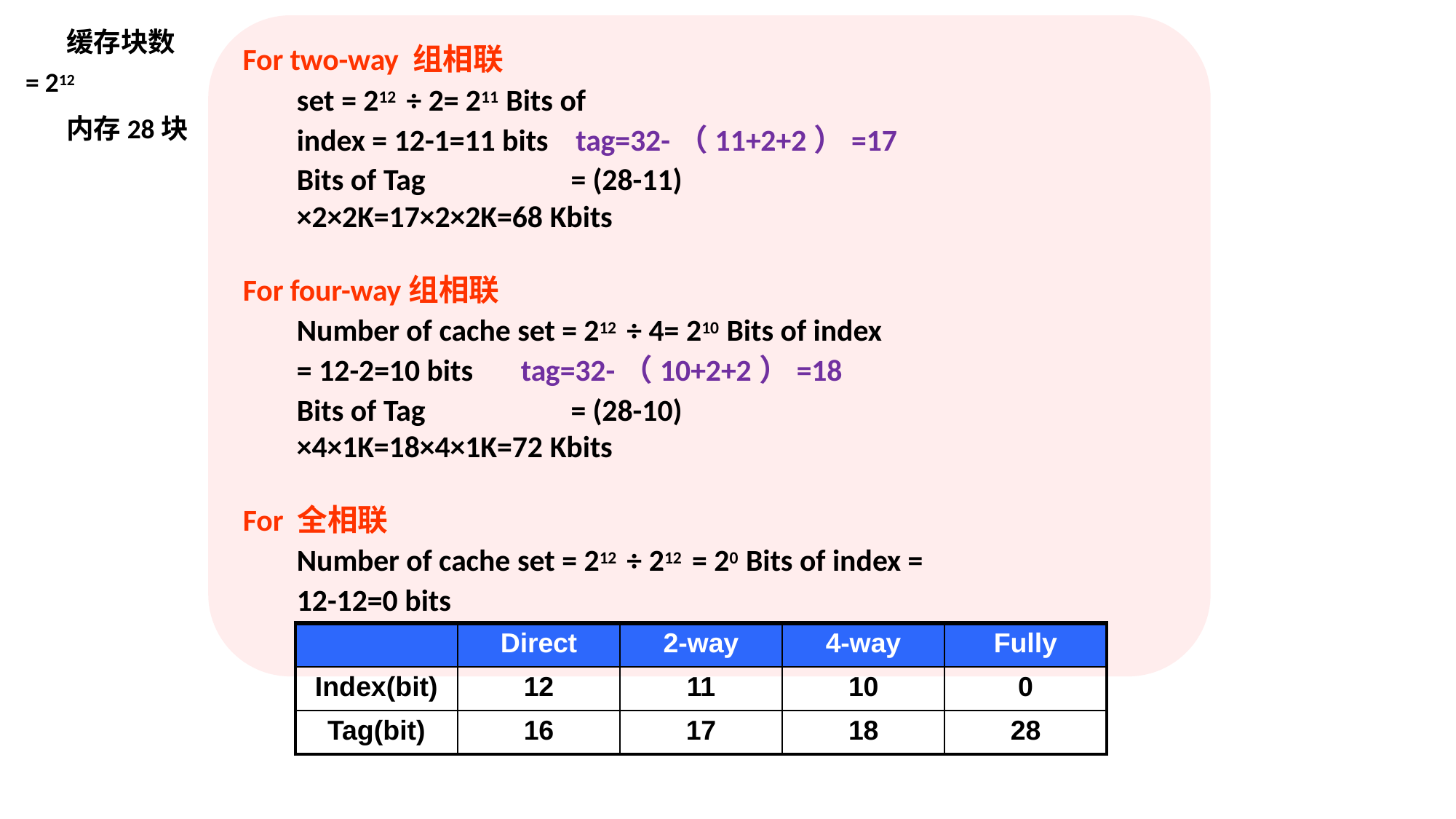

缓存块数= 212
内存28块

For two-way 组相联
set = 212 ÷ 2= 211  Bits of
index = 12-1=11 bits    tag=32-（11+2+2）=17
Bits of Tag	= (28-11) ×2×2K=17×2×2K=68 Kbits

For four-way组相联
Number of cache set = 212 ÷ 4= 210  Bits of index = 12-2=10 bits       tag=32-（10+2+2）=18
Bits of Tag	= (28-10) ×4×1K=18×4×1K=72 Kbits

For 全相联
Number of cache set = 212 ÷ 212 = 20  Bits of index = 12-12=0 bits
Bits of Tag	= (28-0) ×4K×1=128 Kbits
|  | Direct | 2-way | 4-way | Fully |
| --- | --- | --- | --- | --- |
| Index(bit) | 12 | 11 | 10 | 0 |
| Tag(bit) | 16 | 17 | 18 | 28 |
6